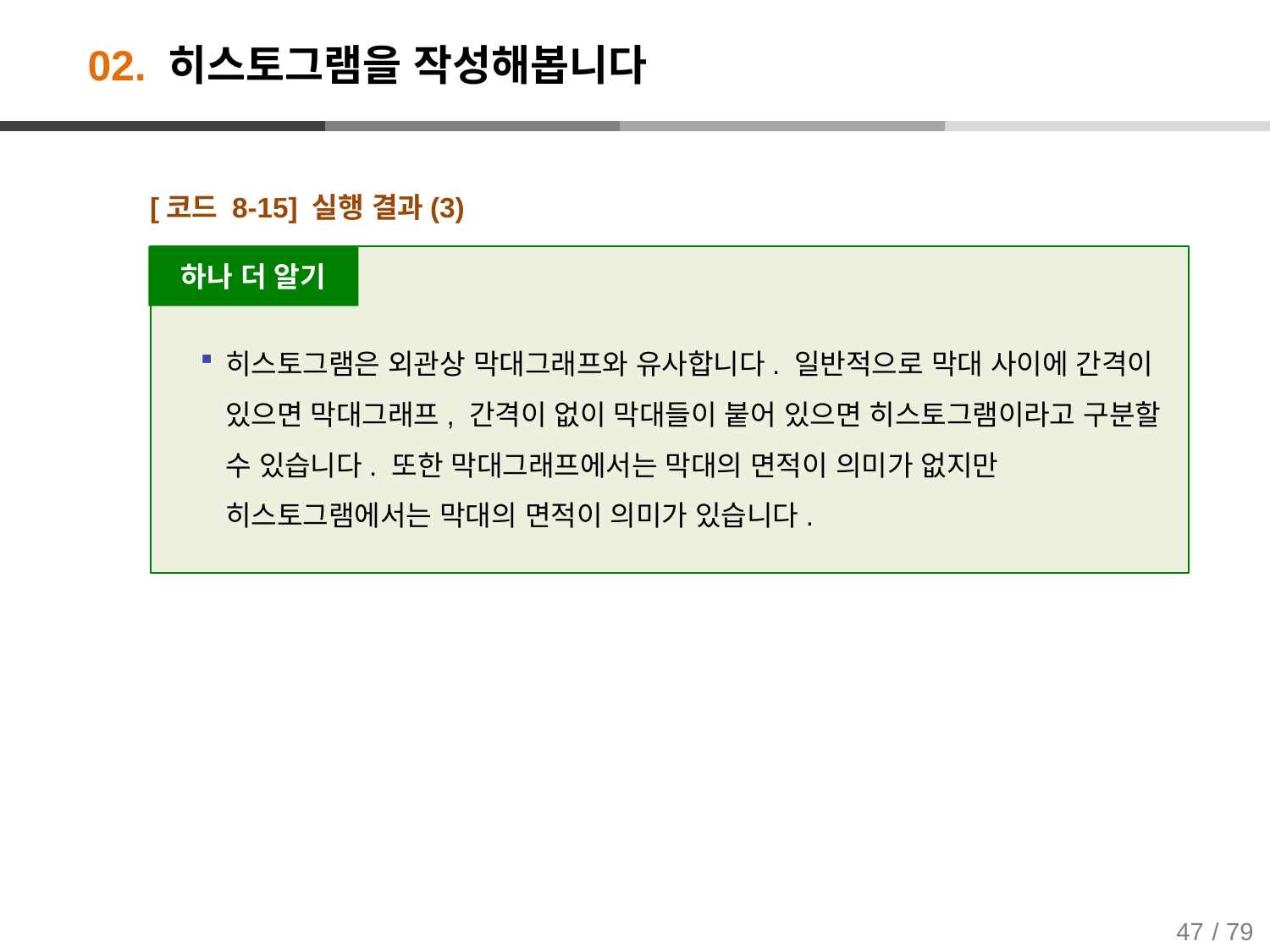

# 02. 히스토그램을 작성해봅니다
[코드 8-15] 실행 결과(3)

하나 더 알기

히스토그램은 외관상 막대그래프와 유사합니다. 일반적으로 막대 사이에 간격이 있으면 막대그래프, 간격이 없이 막대들이 붙어 있으면 히스토그램이라고 구분할 수 있습니다. 또한 막대그래프에서는 막대의 면적이 의미가 없지만 히스토그램에서는 막대의 면적이 의미가 있습니다.